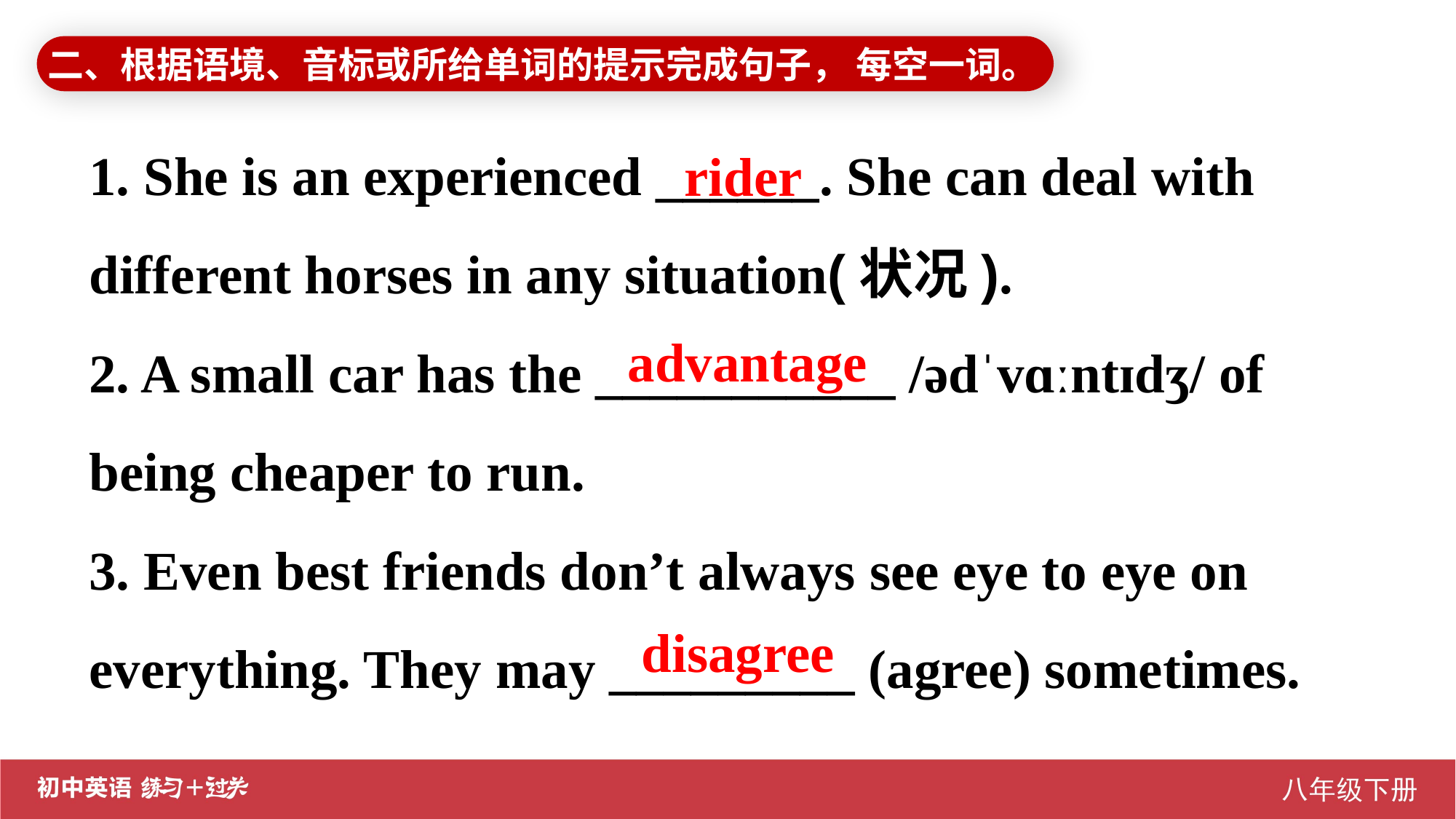

二、根据语境、音标或所给单词的提示完成句子， 每空一词。
1. She is an experienced ______. She can deal with different horses in any situation(状况).
2. A small car has the ___________ /ədˈvɑːntɪdʒ/ of being cheaper to run.
3. Even best friends don’t always see eye to eye on everything. They may _________ (agree) sometimes.
rider
advantage
disagree